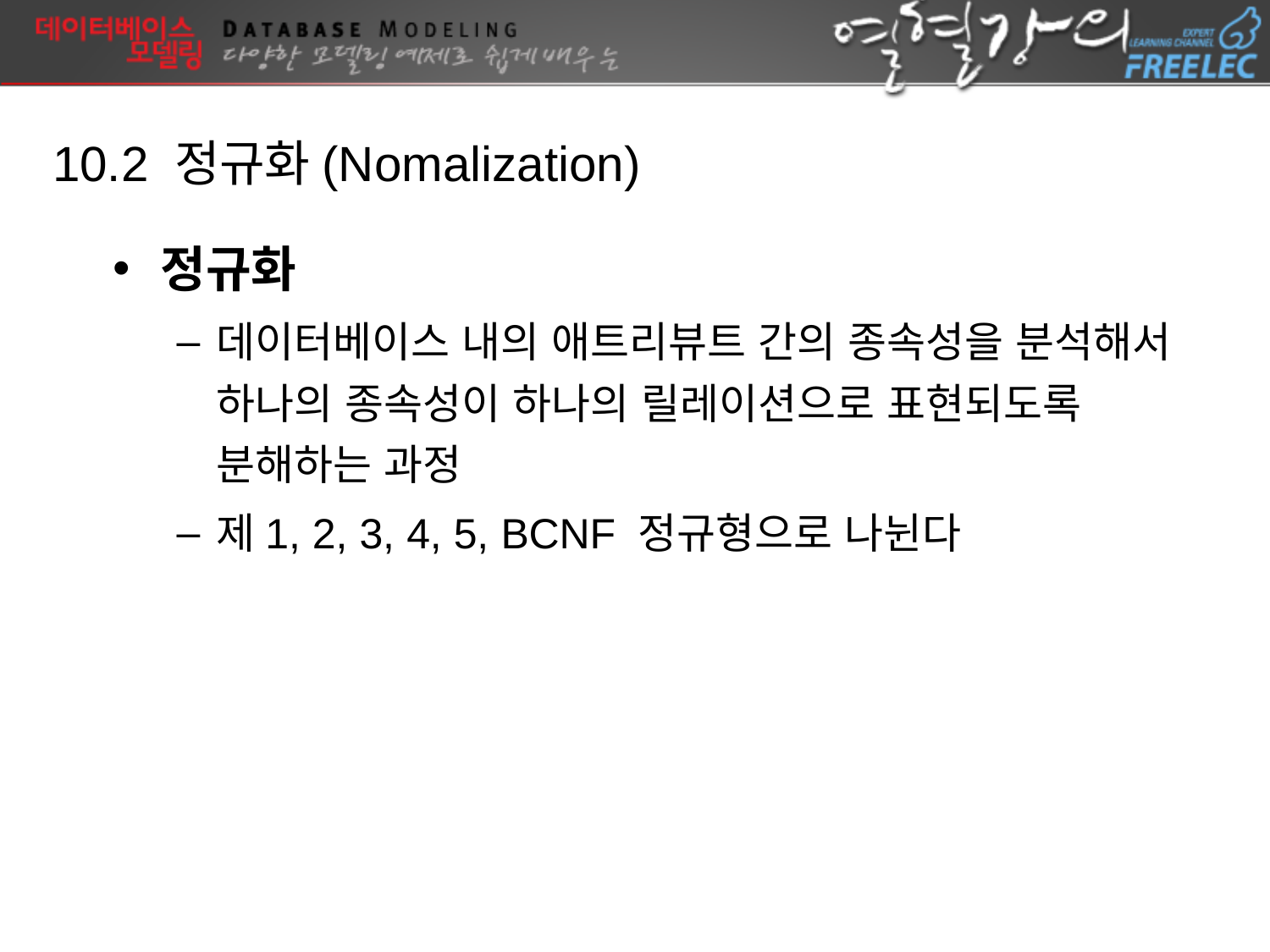

10.2 정규화(Nomalization)
정규화
데이터베이스 내의 애트리뷰트 간의 종속성을 분석해서 하나의 종속성이 하나의 릴레이션으로 표현되도록 분해하는 과정
제1, 2, 3, 4, 5, BCNF 정규형으로 나뉜다